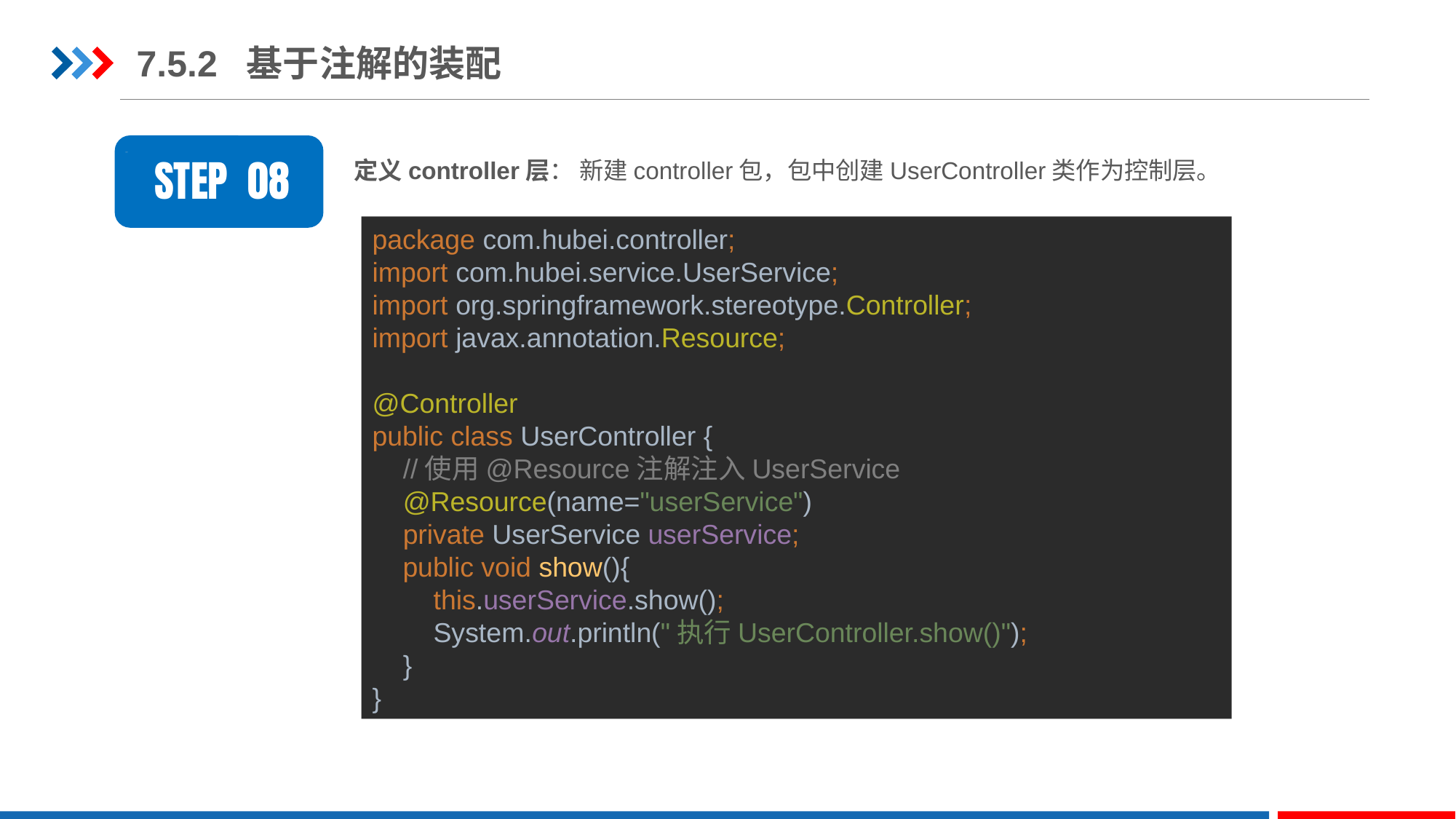

7.5.2  基于注解的装配

定义controller层： 新建controller包，包中创建UserController类作为控制层。
STEP  08
package com.hubei.controller;
import com.hubei.service.UserService;
import org.springframework.stereotype.Controller;
import javax.annotation.Resource;
@Controller
public class UserController {
    //使用@Resource注解注入UserService
    @Resource(name="userService")
    private UserService userService;
    public void show(){
        this.userService.show();
        System.out.println("执行UserController.show()");
    }
}